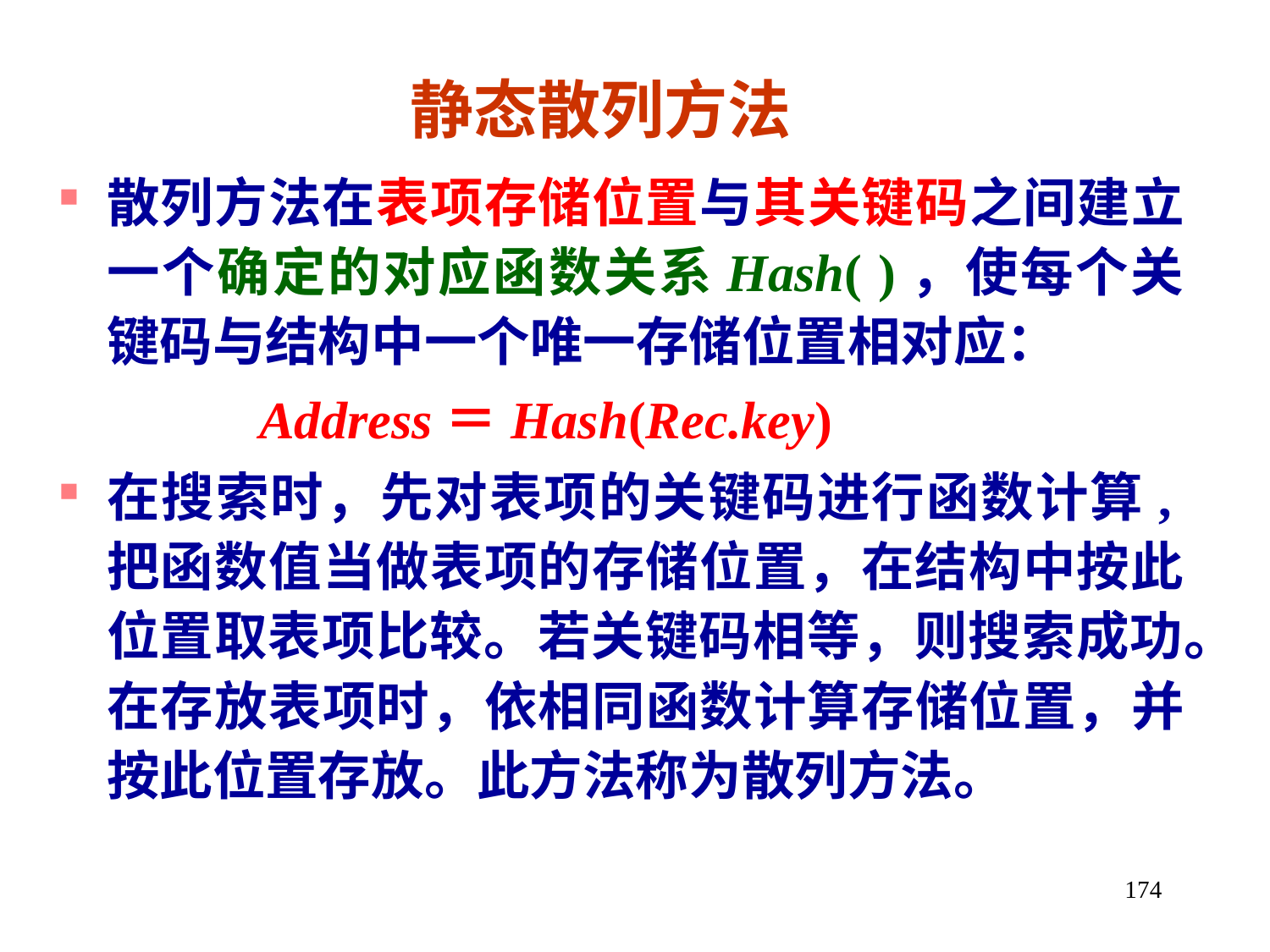

静态散列方法
散列方法在表项存储位置与其关键码之间建立一个确定的对应函数关系Hash( )，使每个关键码与结构中一个唯一存储位置相对应：
               Address＝Hash(Rec.key)
在搜索时，先对表项的关键码进行函数计算,把函数值当做表项的存储位置，在结构中按此位置取表项比较。若关键码相等，则搜索成功。在存放表项时，依相同函数计算存储位置，并按此位置存放。此方法称为散列方法。
174